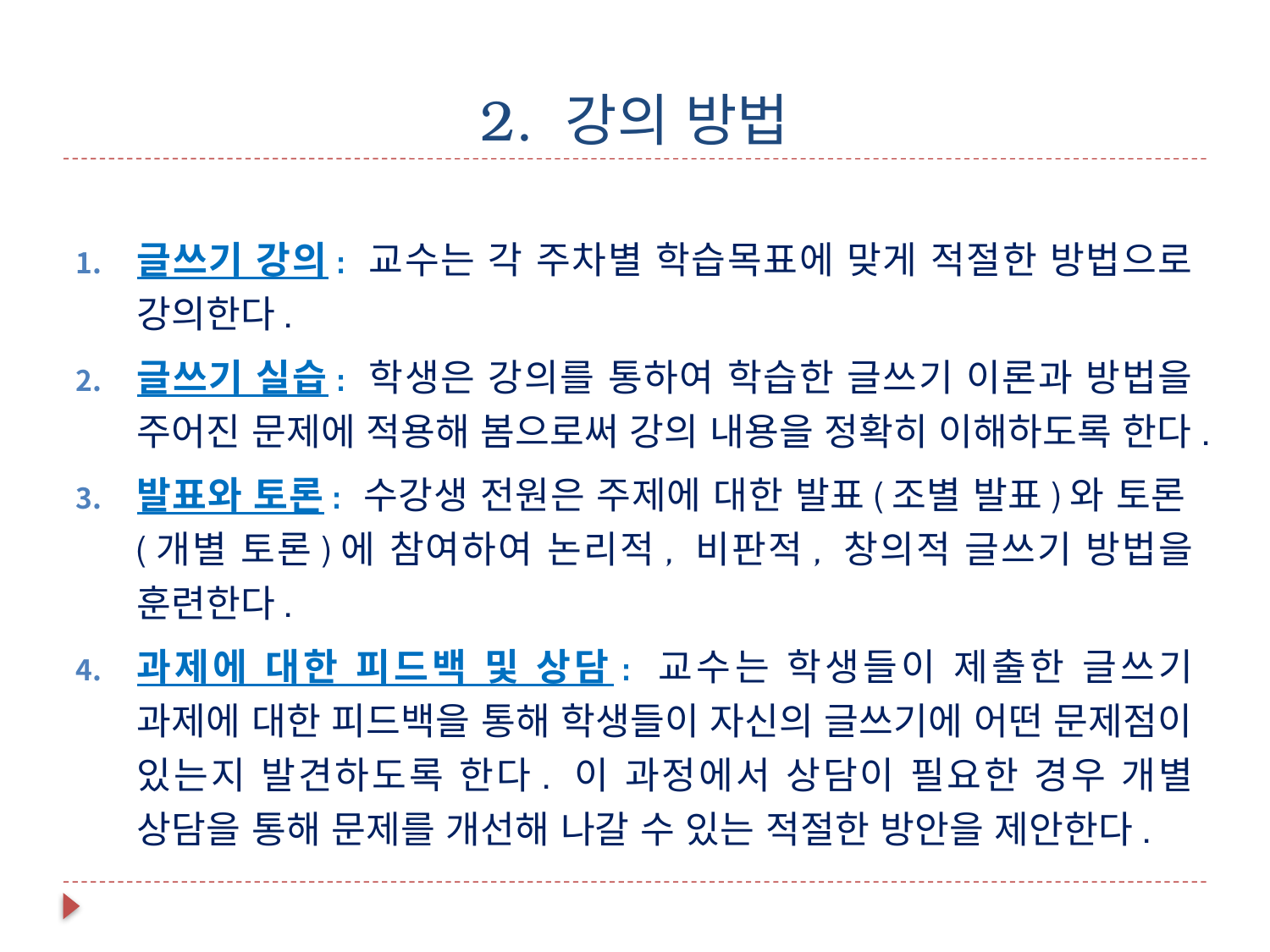

# 2. 강의 방법

글쓰기 강의: 교수는 각 주차별 학습목표에 맞게 적절한 방법으로 강의한다.
글쓰기 실습: 학생은 강의를 통하여 학습한 글쓰기 이론과 방법을 주어진 문제에 적용해 봄으로써 강의 내용을 정확히 이해하도록 한다.
발표와 토론: 수강생 전원은 주제에 대한 발표(조별 발표)와 토론(개별 토론)에 참여하여 논리적, 비판적, 창의적 글쓰기 방법을 훈련한다.
과제에 대한 피드백 및 상담: 교수는 학생들이 제출한 글쓰기 과제에 대한 피드백을 통해 학생들이 자신의 글쓰기에 어떤 문제점이 있는지 발견하도록 한다. 이 과정에서 상담이 필요한 경우 개별 상담을 통해 문제를 개선해 나갈 수 있는 적절한 방안을 제안한다.